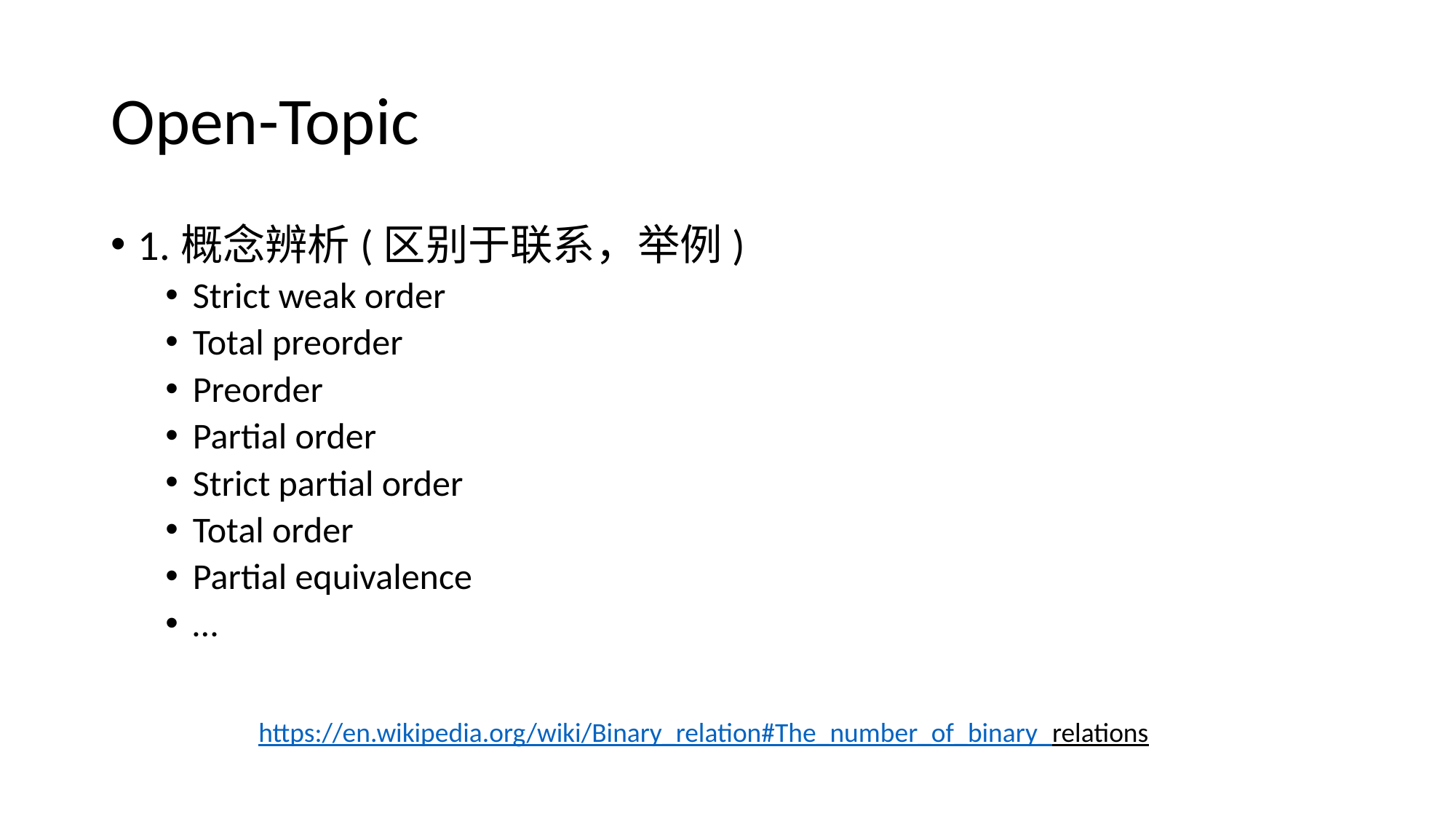

# Open-Topic
1.概念辨析(区别于联系，举例)
Strict weak order
Total preorder
Preorder
Partial order
Strict partial order
Total order
Partial equivalence
…
https://en.wikipedia.org/wiki/Binary_relation#The_number_of_binary_relations